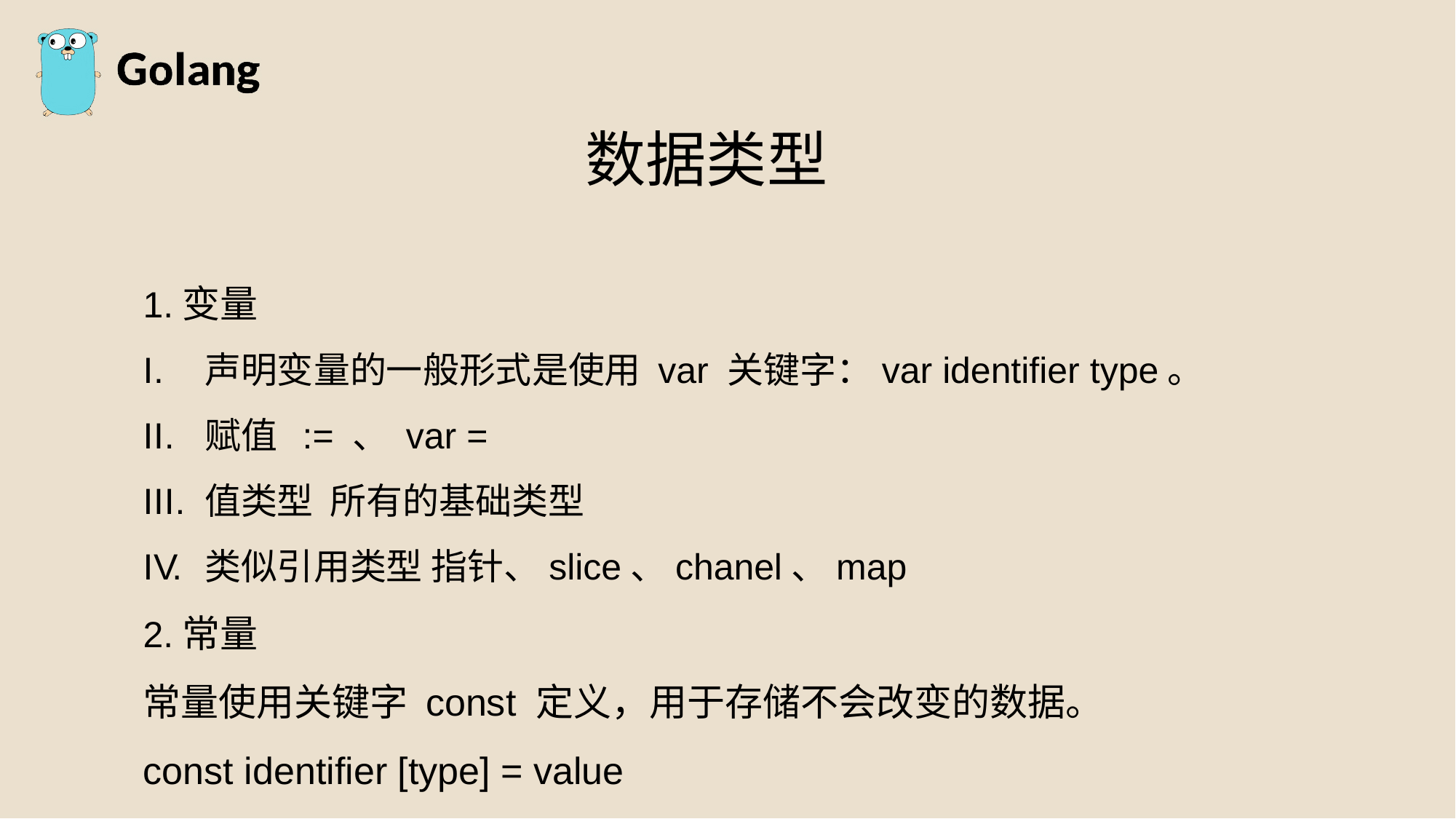

数据类型
1.变量
声明变量的一般形式是使用 var 关键字：var identifier type。
赋值  := 、 var =
值类型  所有的基础类型
类似引用类型 指针、slice、chanel、map
2.常量
常量使用关键字 const 定义，用于存储不会改变的数据。
const identifier [type] = value